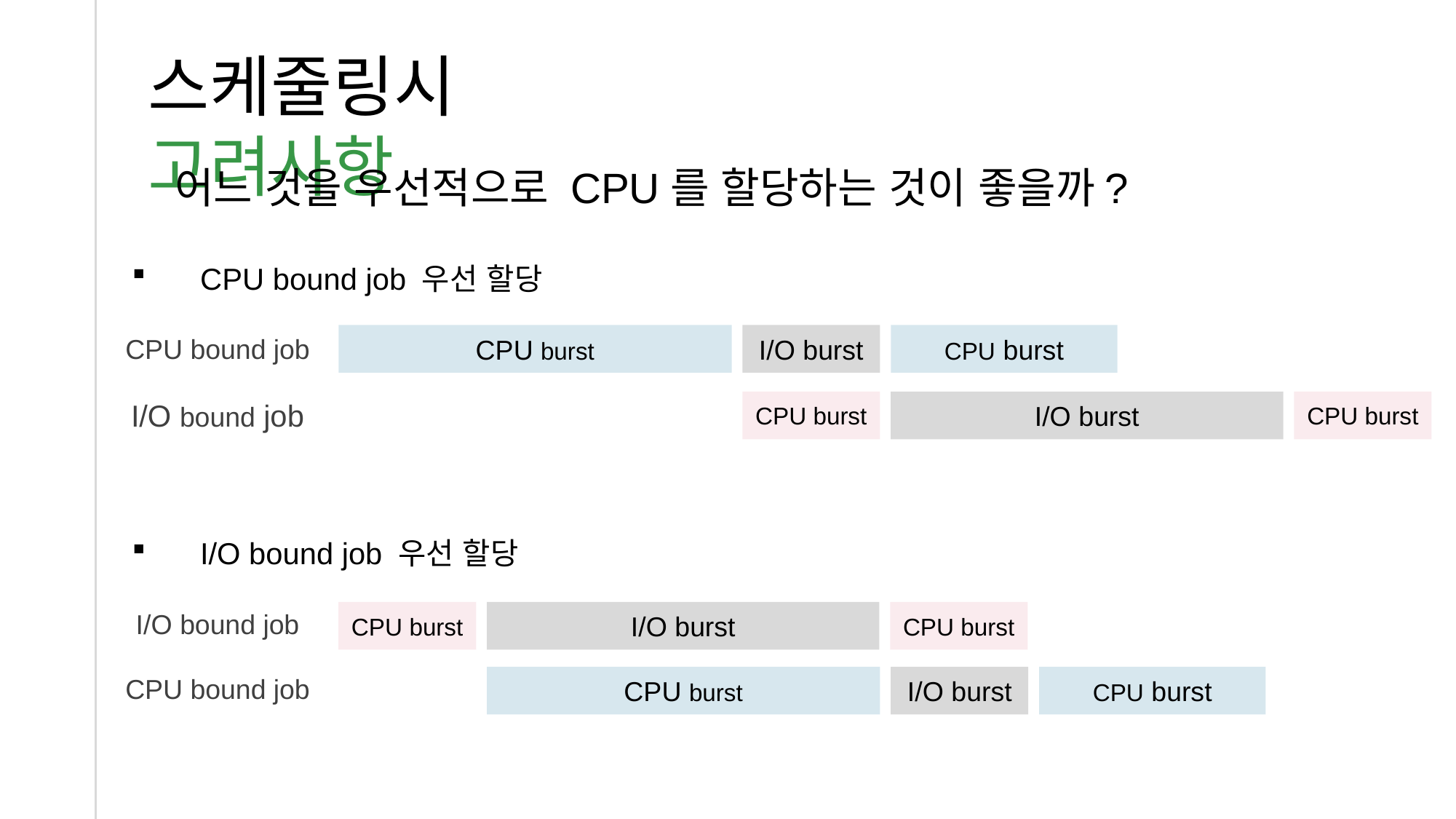

스케줄링시 고려사항
어느 것을 우선적으로 CPU를 할당하는 것이 좋을까?
CPU bound job 우선 할당
CPU burst
I/O burst
CPU burst
CPU bound job
I/O bound job
CPU burst
I/O burst
CPU burst
I/O bound job 우선 할당
I/O bound job
CPU burst
I/O burst
CPU burst
CPU bound job
CPU burst
I/O burst
CPU burst